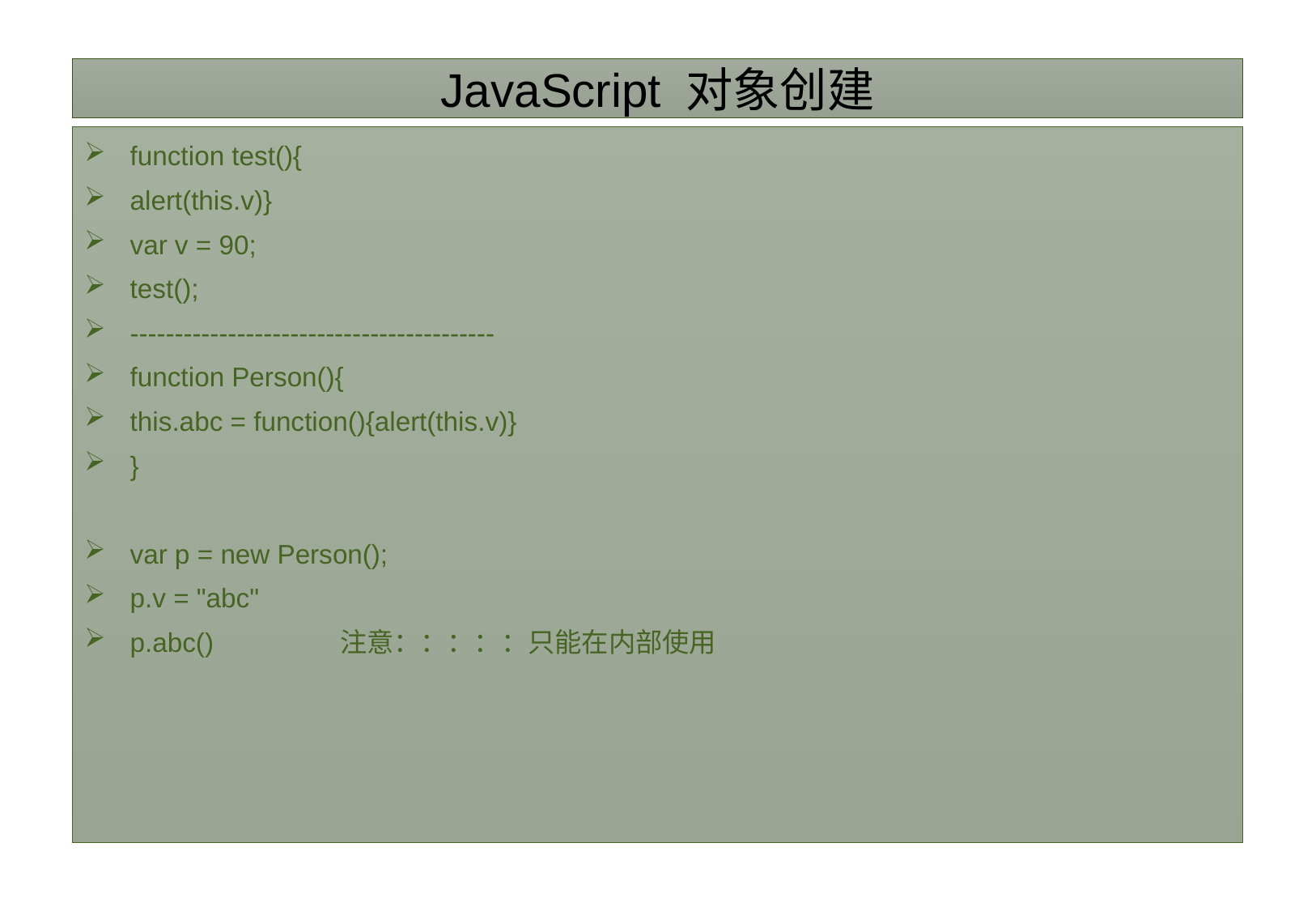

# JavaScript 对象创建
function test(){
alert(this.v)}
var v = 90;
test();
-----------------------------------------
function Person(){
this.abc = function(){alert(this.v)}
}

var p = new Person();
p.v = "abc"
p.abc()                注意：：：：：只能在内部使用